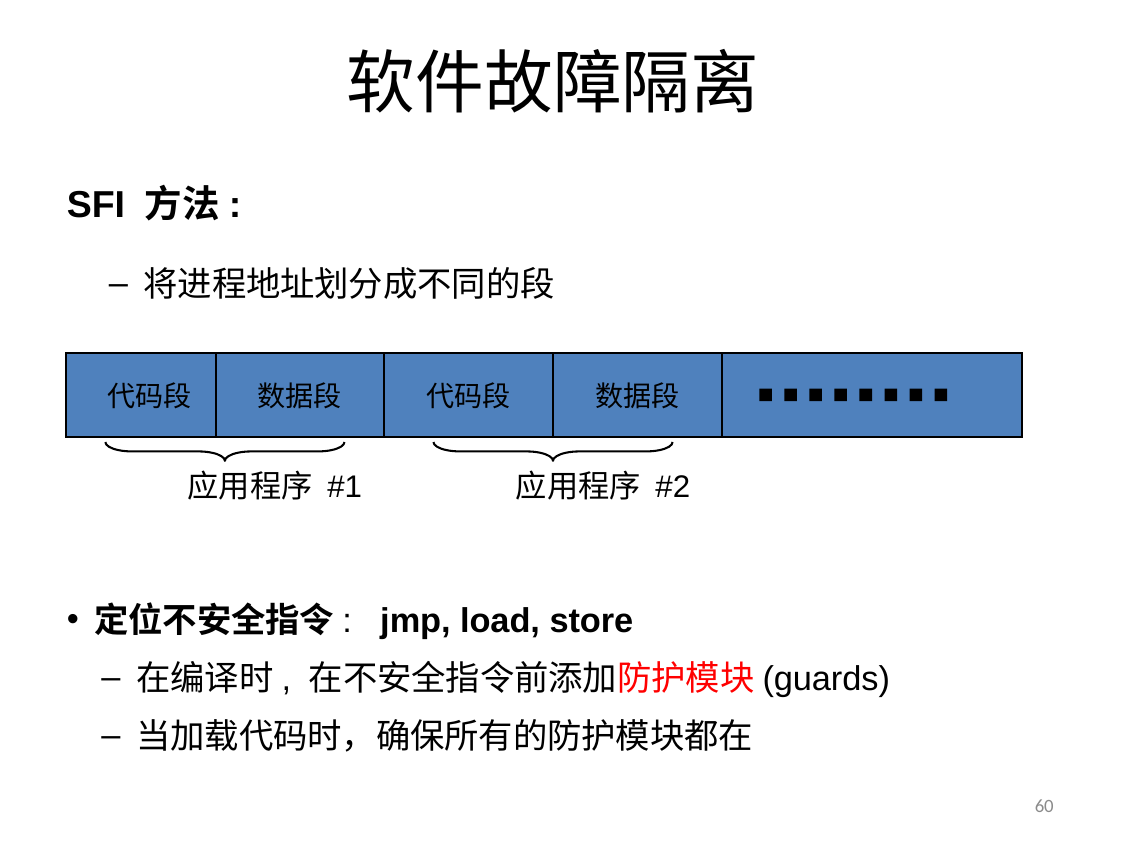

# 软件故障隔离
SFI 方法:
将进程地址划分成不同的段

定位不安全指令:   jmp, load, store
在编译时, 在不安全指令前添加防护模块(guards)
当加载代码时，确保所有的防护模块都在

代码段
数据段
代码段
数据段

应用程序 #1

应用程序 #2
60